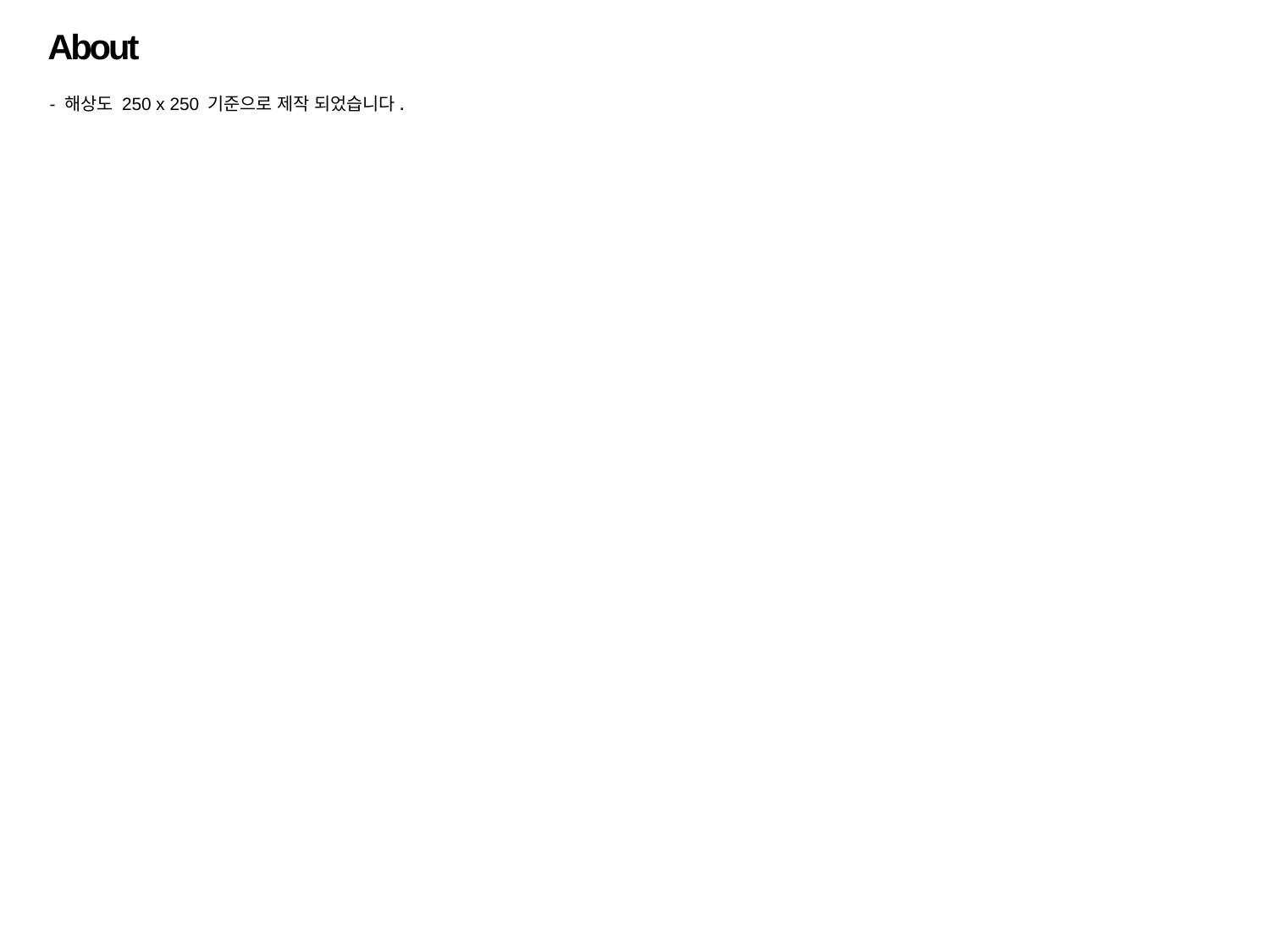

About
- 해상도 250 x 250 기준으로 제작 되었습니다.